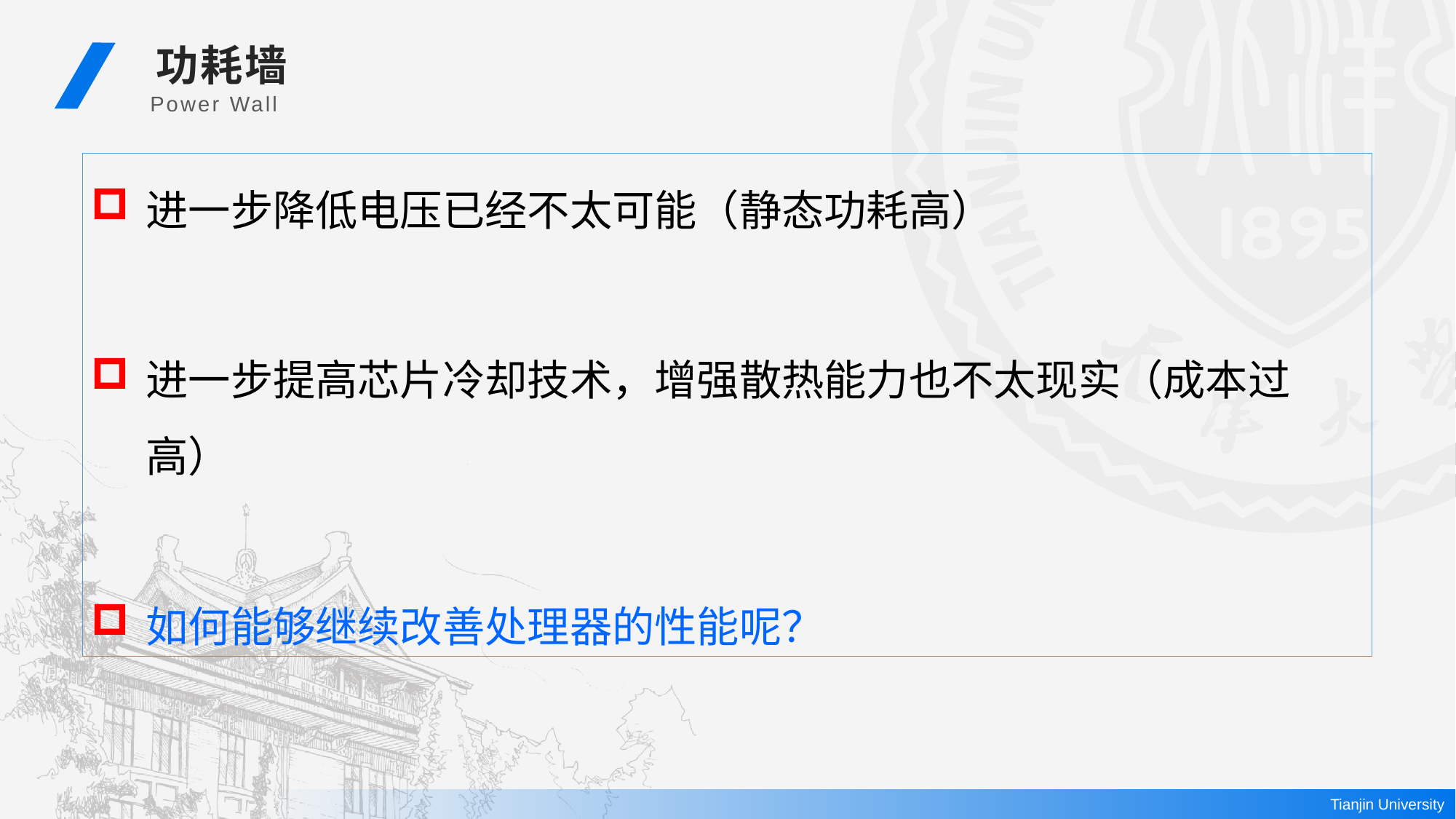

功耗墙
Power Wall
进一步降低电压已经不太可能（静态功耗高）

进一步提高芯片冷却技术，增强散热能力也不太现实（成本过高）

如何能够继续改善处理器的性能呢？